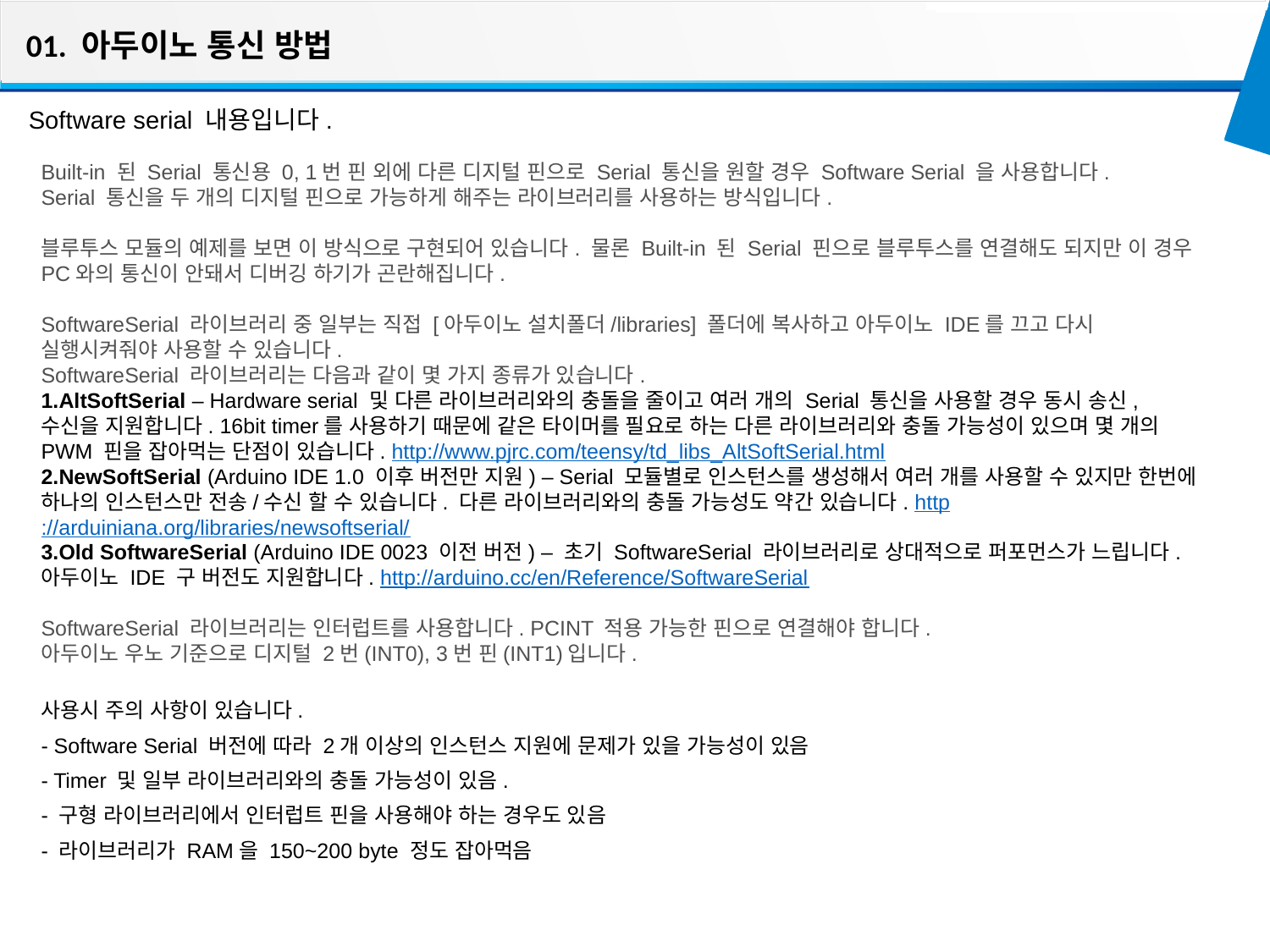

01. 아두이노 통신 방법

Software serial 내용입니다.
Built-in 된 Serial 통신용 0, 1번 핀 외에 다른 디지털 핀으로 Serial 통신을 원할 경우 Software Serial 을 사용합니다.
Serial 통신을 두 개의 디지털 핀으로 가능하게 해주는 라이브러리를 사용하는 방식입니다.

블루투스 모듈의 예제를 보면 이 방식으로 구현되어 있습니다. 물론 Built-in 된 Serial 핀으로 블루투스를 연결해도 되지만 이 경우 PC와의 통신이 안돼서 디버깅 하기가 곤란해집니다.

SoftwareSerial 라이브러리 중 일부는 직접 [아두이노 설치폴더/libraries] 폴더에 복사하고 아두이노 IDE를 끄고 다시 실행시켜줘야 사용할 수 있습니다.
SoftwareSerial 라이브러리는 다음과 같이 몇 가지 종류가 있습니다.
AltSoftSerial – Hardware serial 및 다른 라이브러리와의 충돌을 줄이고 여러 개의 Serial 통신을 사용할 경우 동시 송신, 수신을 지원합니다. 16bit timer를 사용하기 때문에 같은 타이머를 필요로 하는 다른 라이브러리와 충돌 가능성이 있으며 몇 개의 PWM 핀을 잡아먹는 단점이 있습니다. http://www.pjrc.com/teensy/td_libs_AltSoftSerial.html
NewSoftSerial (Arduino IDE 1.0 이후 버전만 지원) – Serial 모듈별로 인스턴스를 생성해서 여러 개를 사용할 수 있지만 한번에 하나의 인스턴스만 전송/수신 할 수 있습니다. 다른 라이브러리와의 충돌 가능성도 약간 있습니다. http://arduiniana.org/libraries/newsoftserial/
Old SoftwareSerial (Arduino IDE 0023 이전 버전) – 초기 SoftwareSerial 라이브러리로 상대적으로 퍼포먼스가 느립니다. 아두이노 IDE 구 버전도 지원합니다. http://arduino.cc/en/Reference/SoftwareSerial

SoftwareSerial 라이브러리는 인터럽트를 사용합니다. PCINT 적용 가능한 핀으로 연결해야 합니다.
아두이노 우노 기준으로 디지털 2번(INT0), 3번 핀(INT1)입니다.
사용시 주의 사항이 있습니다.
- Software Serial 버전에 따라 2개 이상의 인스턴스 지원에 문제가 있을 가능성이 있음
- Timer 및 일부 라이브러리와의 충돌 가능성이 있음.
- 구형 라이브러리에서 인터럽트 핀을 사용해야 하는 경우도 있음
- 라이브러리가 RAM을 150~200 byte 정도 잡아먹음